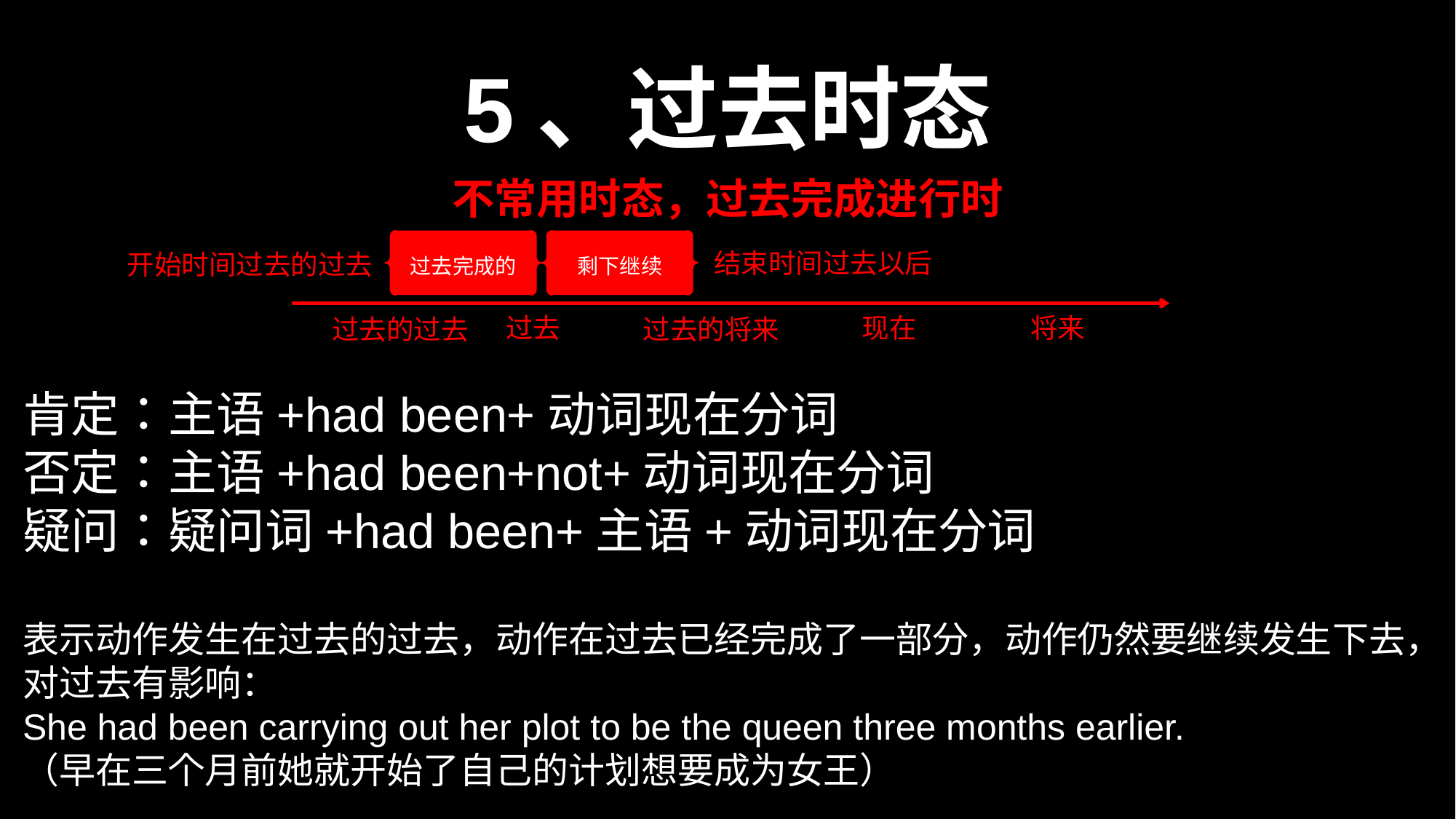

5、过去时态
不常用时态，过去完成进行时
过去完成的
过去
将来
现在
过去的将来
过去的过去
剩下继续
结束时间过去以后
开始时间过去的过去
肯定：主语+had been+动词现在分词
否定：主语+had been+not+动词现在分词
疑问：疑问词+had been+主语+动词现在分词

表示动作发生在过去的过去，动作在过去已经完成了一部分，动作仍然要继续发生下去，对过去有影响：
She had been carrying out her plot to be the queen three months earlier.
（早在三个月前她就开始了自己的计划想要成为女王）